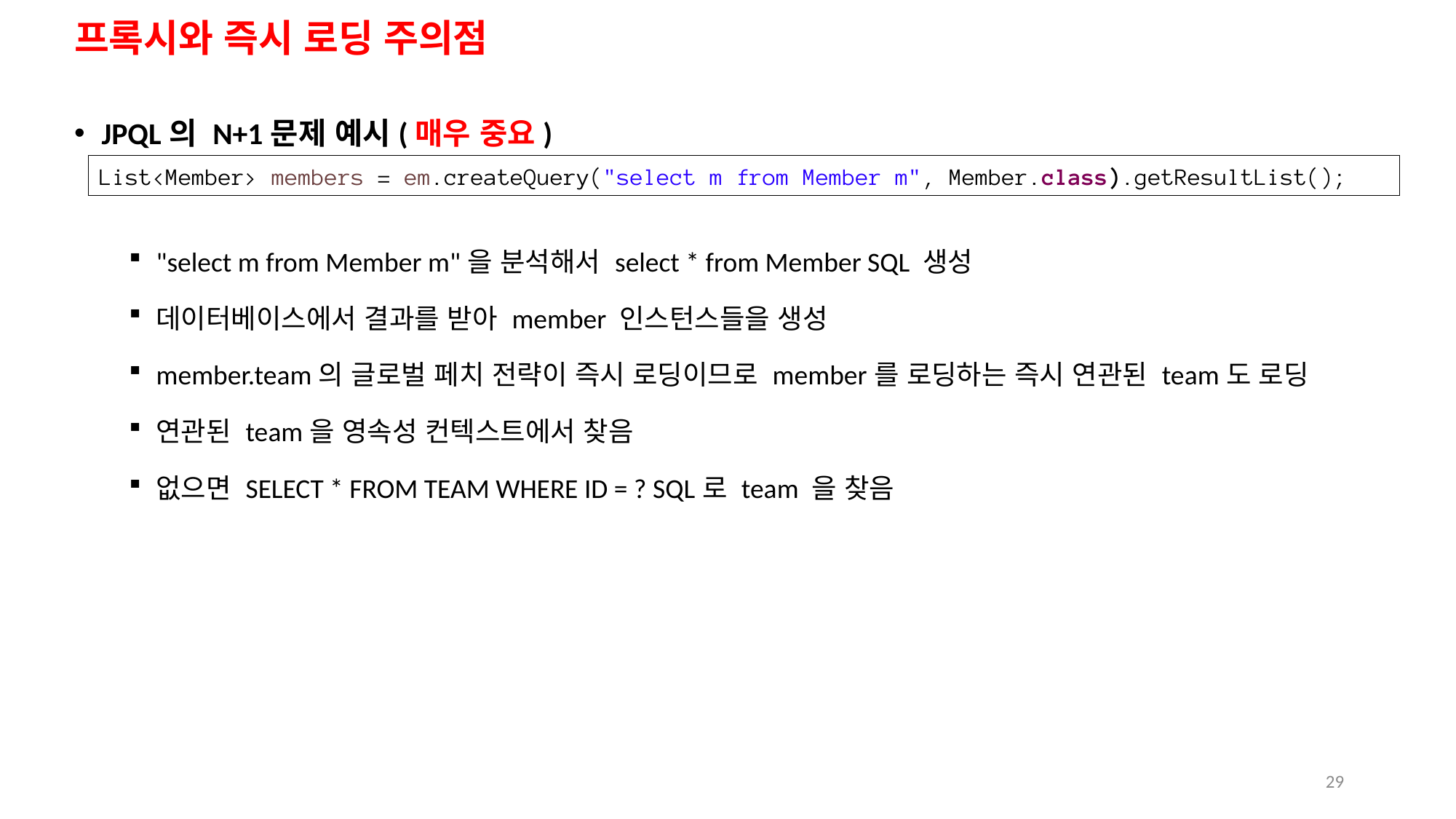

# 프록시와 즉시 로딩 주의점
JPQL의 N+1문제 예시(매우 중요)

"select m from Member m"을 분석해서 select * from Member SQL 생성
데이터베이스에서 결과를 받아 member 인스턴스들을 생성
member.team의 글로벌 페치 전략이 즉시 로딩이므로 member를 로딩하는 즉시 연관된 team도 로딩
연관된 team을 영속성 컨텍스트에서 찾음
없으면 SELECT * FROM TEAM WHERE ID = ? SQL로 team 을 찾음
List<Member> members = em.createQuery("select m from Member m", Member.class).getResultList();
29